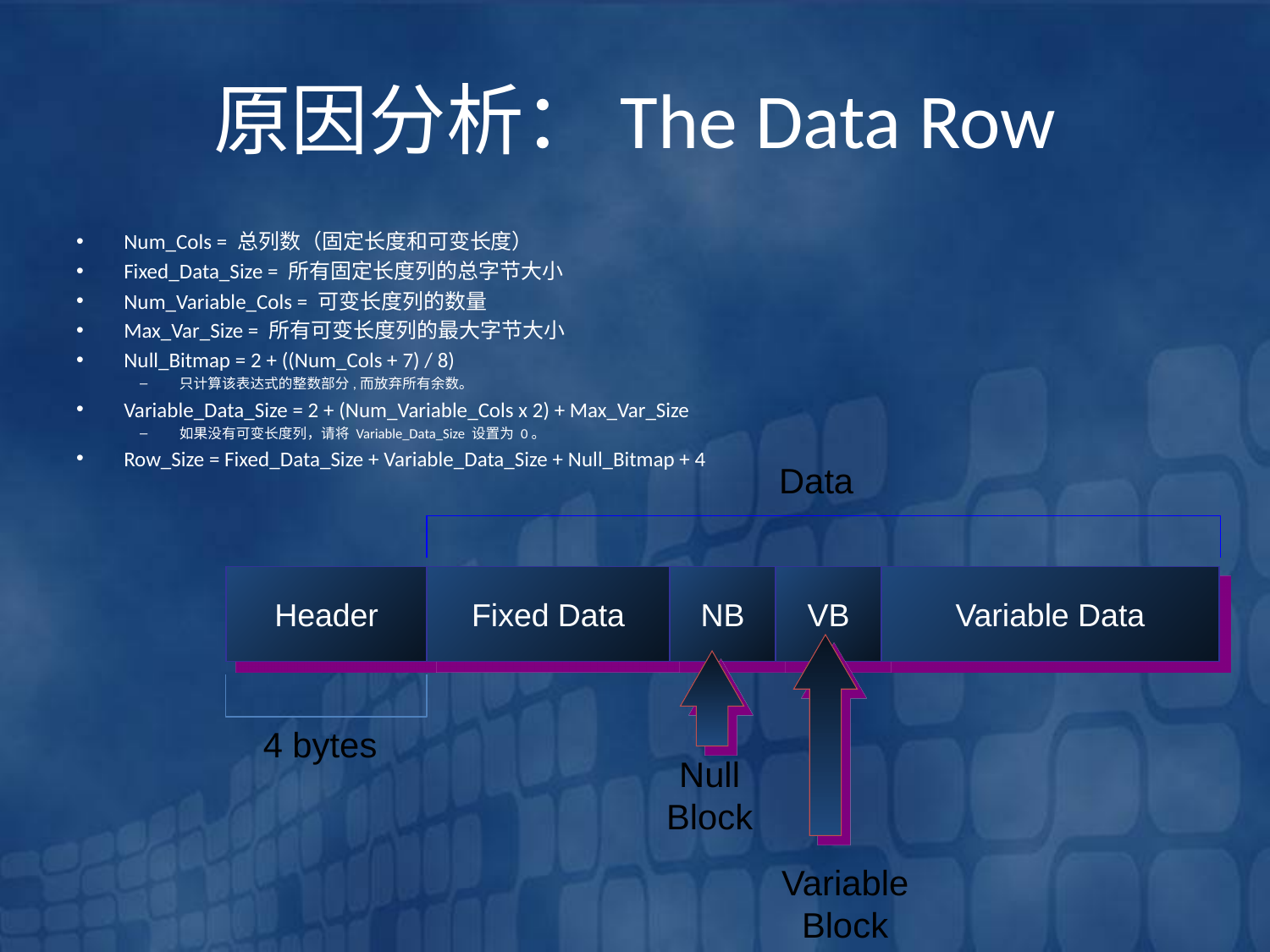

# 原因分析：The Data Row
Num_Cols = 总列数（固定长度和可变长度）
Fixed_Data_Size = 所有固定长度列的总字节大小
Num_Variable_Cols = 可变长度列的数量
Max_Var_Size = 所有可变长度列的最大字节大小
Null_Bitmap = 2 + ((Num_Cols + 7) / 8)
只计算该表达式的整数部分,而放弃所有余数。
Variable_Data_Size = 2 + (Num_Variable_Cols x 2) + Max_Var_Size
如果没有可变长度列，请将 Variable_Data_Size 设置为 0。
Row_Size = Fixed_Data_Size + Variable_Data_Size + Null_Bitmap + 4

Data

Header
Fixed Data
NB
VB
Variable Data

4 bytes
Null
Block
Variable
Block